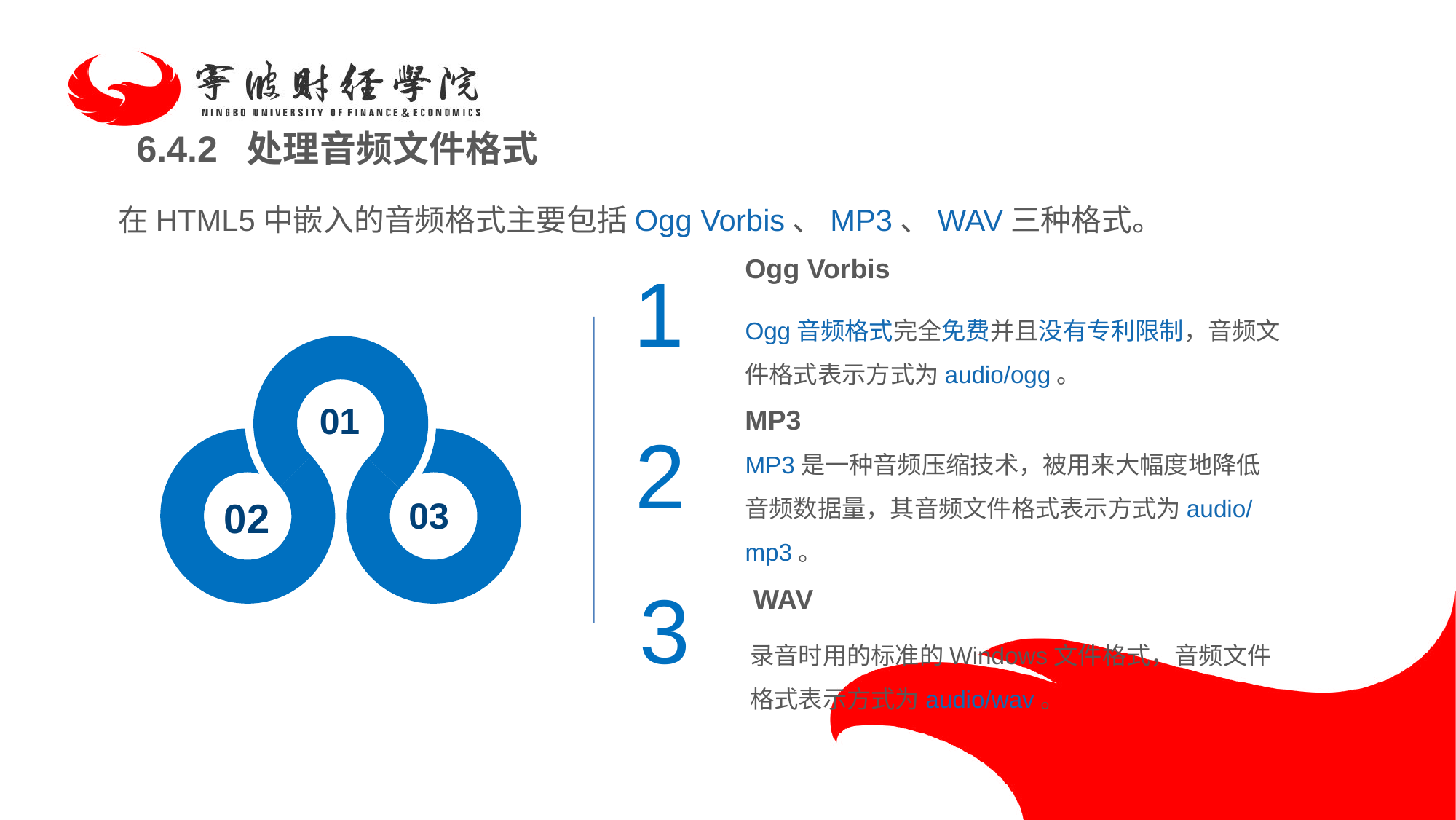

6.4.2  处理音频文件格式
在HTML5中嵌入的音频格式主要包括Ogg Vorbis、MP3、WAV三种格式。
Ogg Vorbis
1
Ogg音频格式完全免费并且没有专利限制，音频文件格式表示方式为audio/ogg。

01
MP3
2

MP3是一种音频压缩技术，被用来大幅度地降低音频数据量，其音频文件格式表示方式为audio/mp3。
02
03
3
WAV
录音时用的标准的Windows文件格式，音频文件格式表示方式为audio/wav。